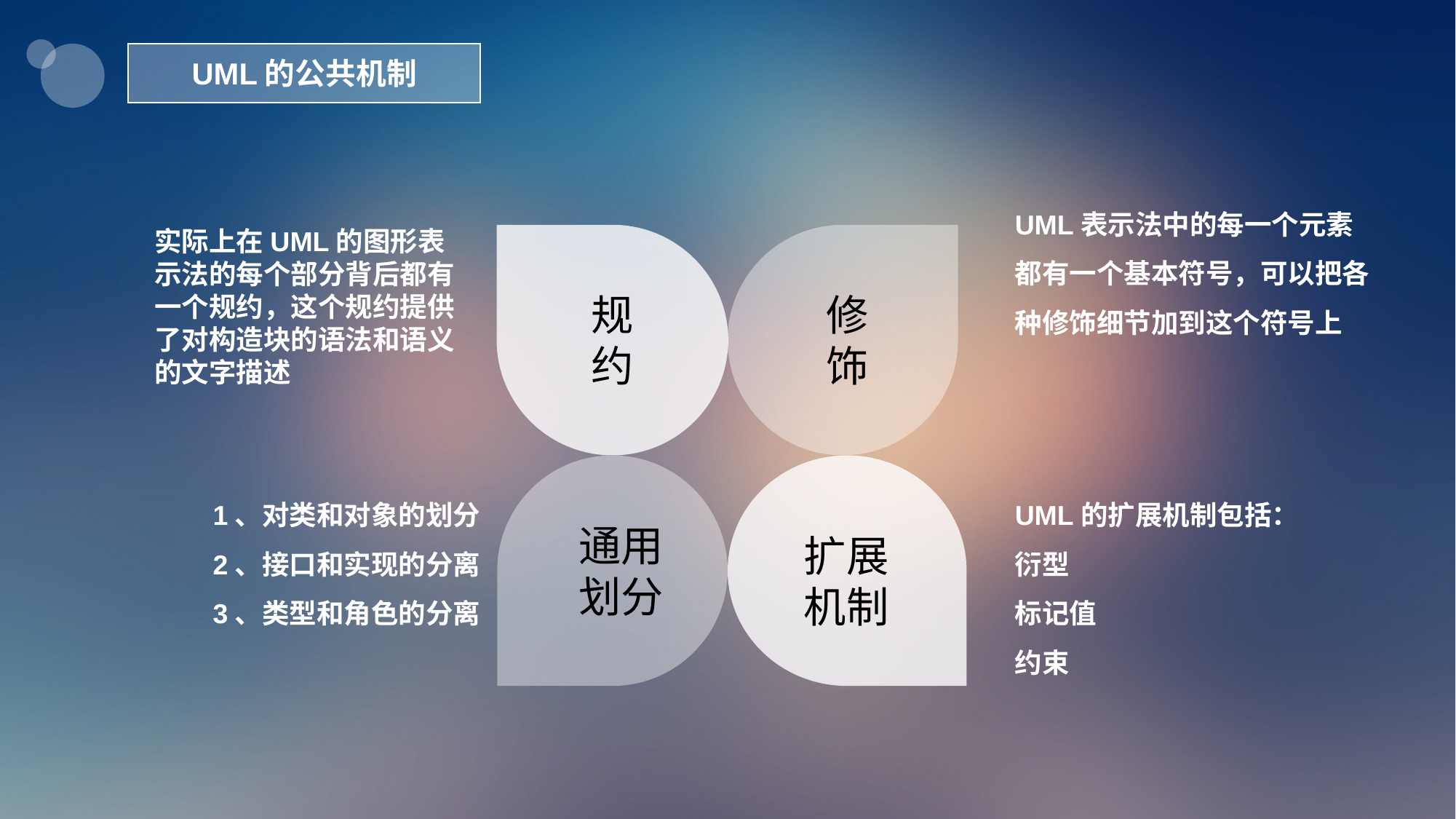

UML的公共机制
UML表示法中的每一个元素都有一个基本符号，可以把各种修饰细节加到这个符号上
实际上在UML的图形表示法的每个部分背后都有一个规约，这个规约提供了对构造块的语法和语义的文字描述

规约
修饰

1、对类和对象的划分
2、接口和实现的分离
3、类型和角色的分离
UML的扩展机制包括：
衍型
标记值
约束
通用划分
扩展机制